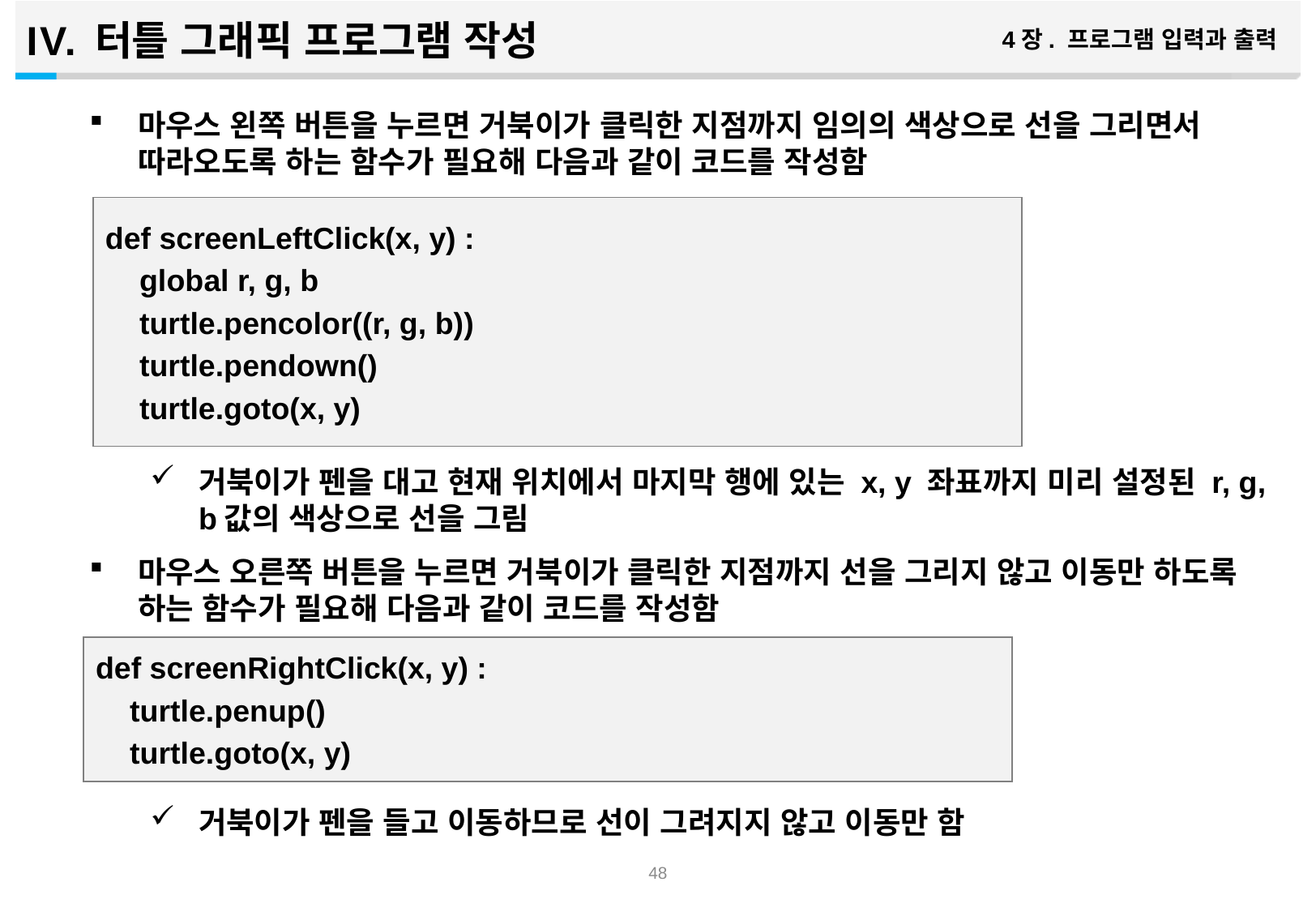

터틀 그래픽 프로그램 작성
4장. 프로그램 입력과 출력
마우스 왼쪽 버튼을 누르면 거북이가 클릭한 지점까지 임의의 색상으로 선을 그리면서 따라오도록 하는 함수가 필요해 다음과 같이 코드를 작성함

거북이가 펜을 대고 현재 위치에서 마지막 행에 있는 x, y 좌표까지 미리 설정된 r, g, b값의 색상으로 선을 그림
마우스 오른쪽 버튼을 누르면 거북이가 클릭한 지점까지 선을 그리지 않고 이동만 하도록 하는 함수가 필요해 다음과 같이 코드를 작성함

거북이가 펜을 들고 이동하므로 선이 그려지지 않고 이동만 함
def screenLeftClick(x, y) :
    global r, g, b
    turtle.pencolor((r, g, b))
    turtle.pendown()
    turtle.goto(x, y)
def screenRightClick(x, y) :
    turtle.penup()
    turtle.goto(x, y)
48